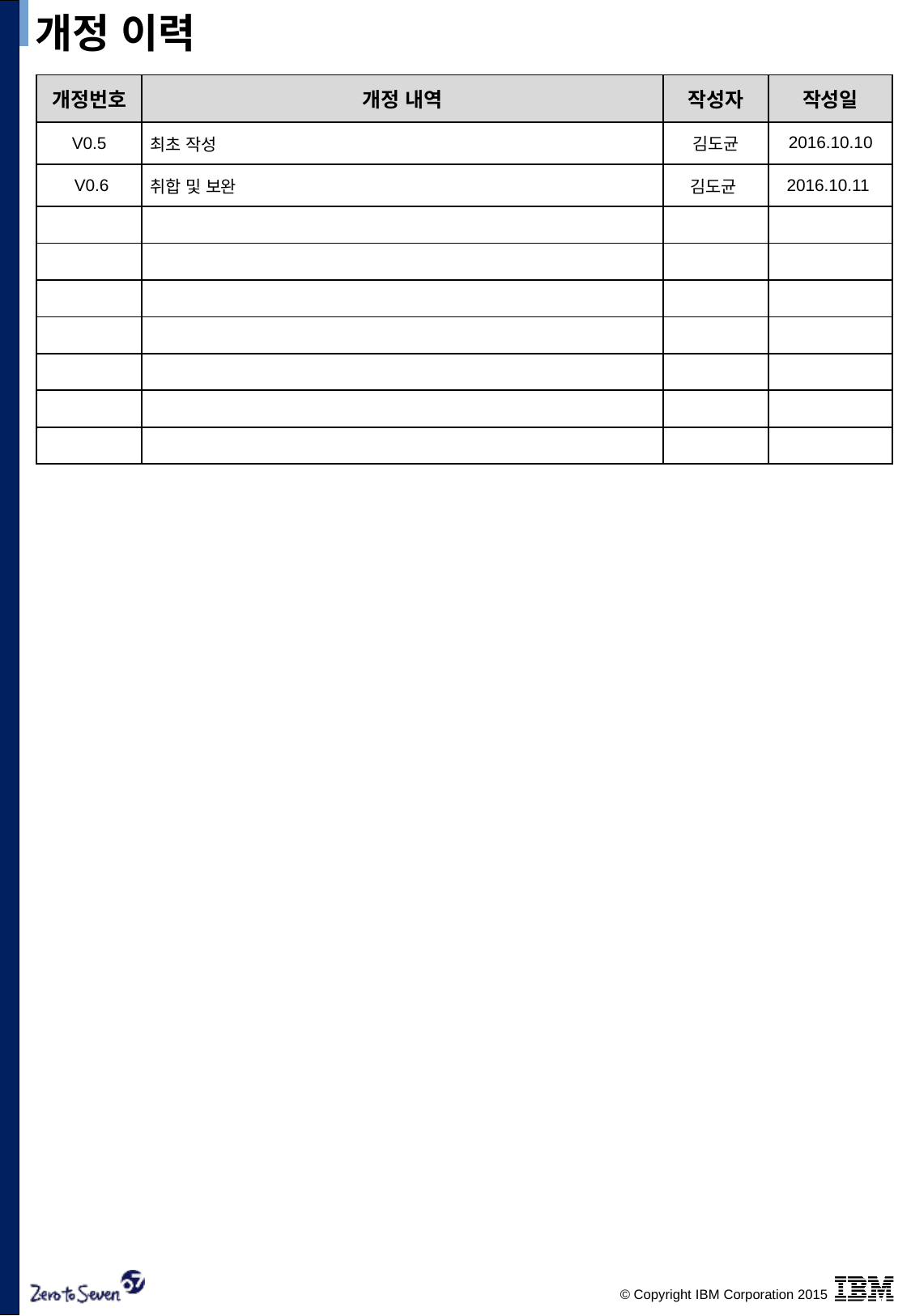

# 개정 이력
| 개정번호 | 개정 내역 | 작성자 | 작성일 |
| --- | --- | --- | --- |
| V0.5 | 최초 작성 | 김도균 | 2016.10.10 |
| V0.6 | 취합 및 보완 | 김도균 | 2016.10.11 |
|  |  |  |  |
|  |  |  |  |
|  |  |  |  |
|  |  |  |  |
|  |  |  |  |
|  |  |  |  |
|  |  |  |  |